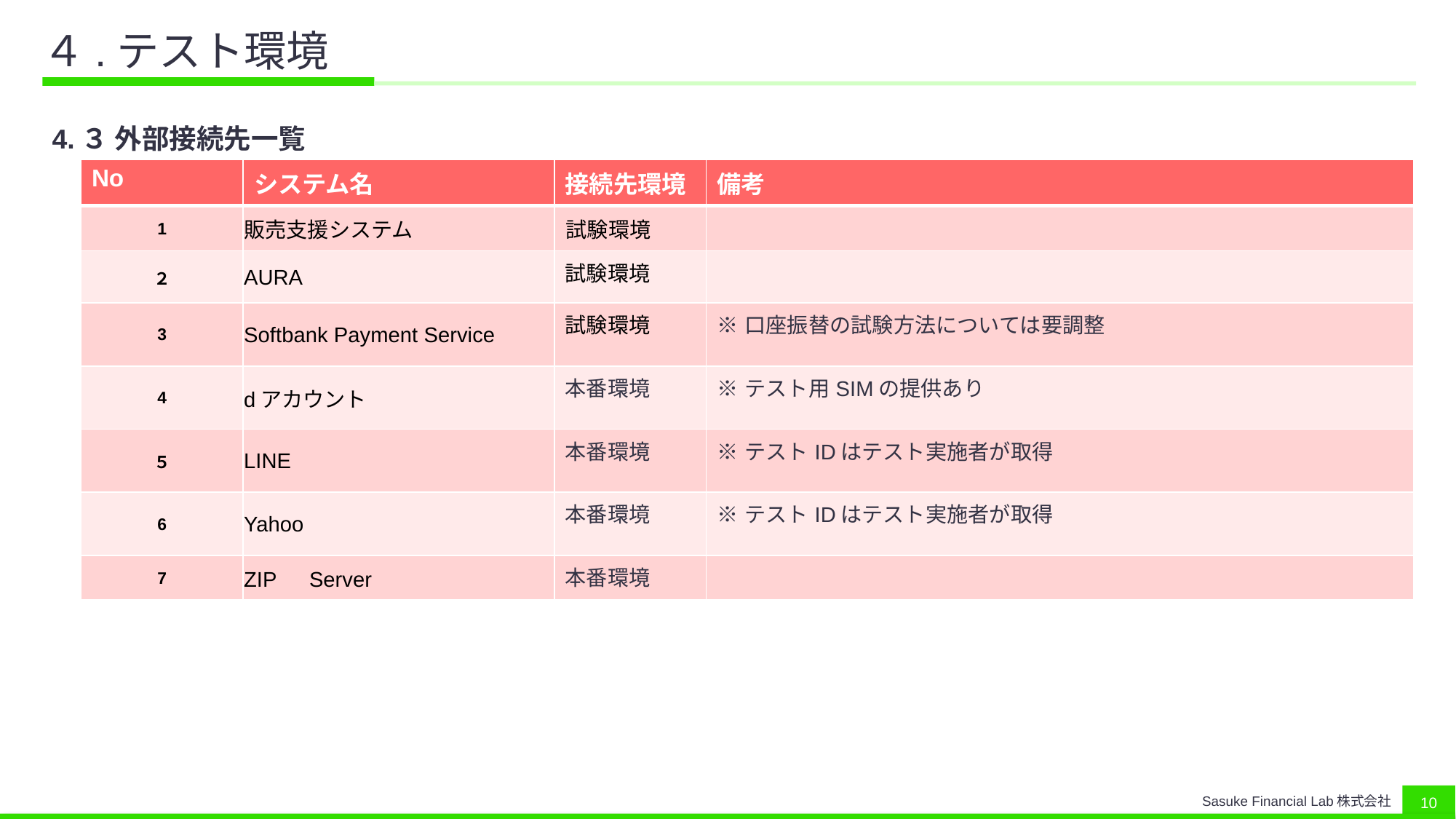

# ４.テスト環境
4.３ 外部接続先一覧
| No | システム名 | 接続先環境 | 備考 |
| --- | --- | --- | --- |
| 1 | 販売支援システム | 試験環境 |  |
| ２ | AURA | 試験環境 |  |
| 3 | Softbank Payment Service | 試験環境 | ※口座振替の試験方法については要調整 |
| 4 | dアカウント | 本番環境 | ※テスト用SIMの提供あり |
| ５ | LINE | 本番環境 | ※テストIDはテスト実施者が取得 |
| 6 | Yahoo | 本番環境 | ※テストIDはテスト実施者が取得 |
| 7 | ZIP　Server | 本番環境 |  |
10
Sasuke Financial Lab株式会社